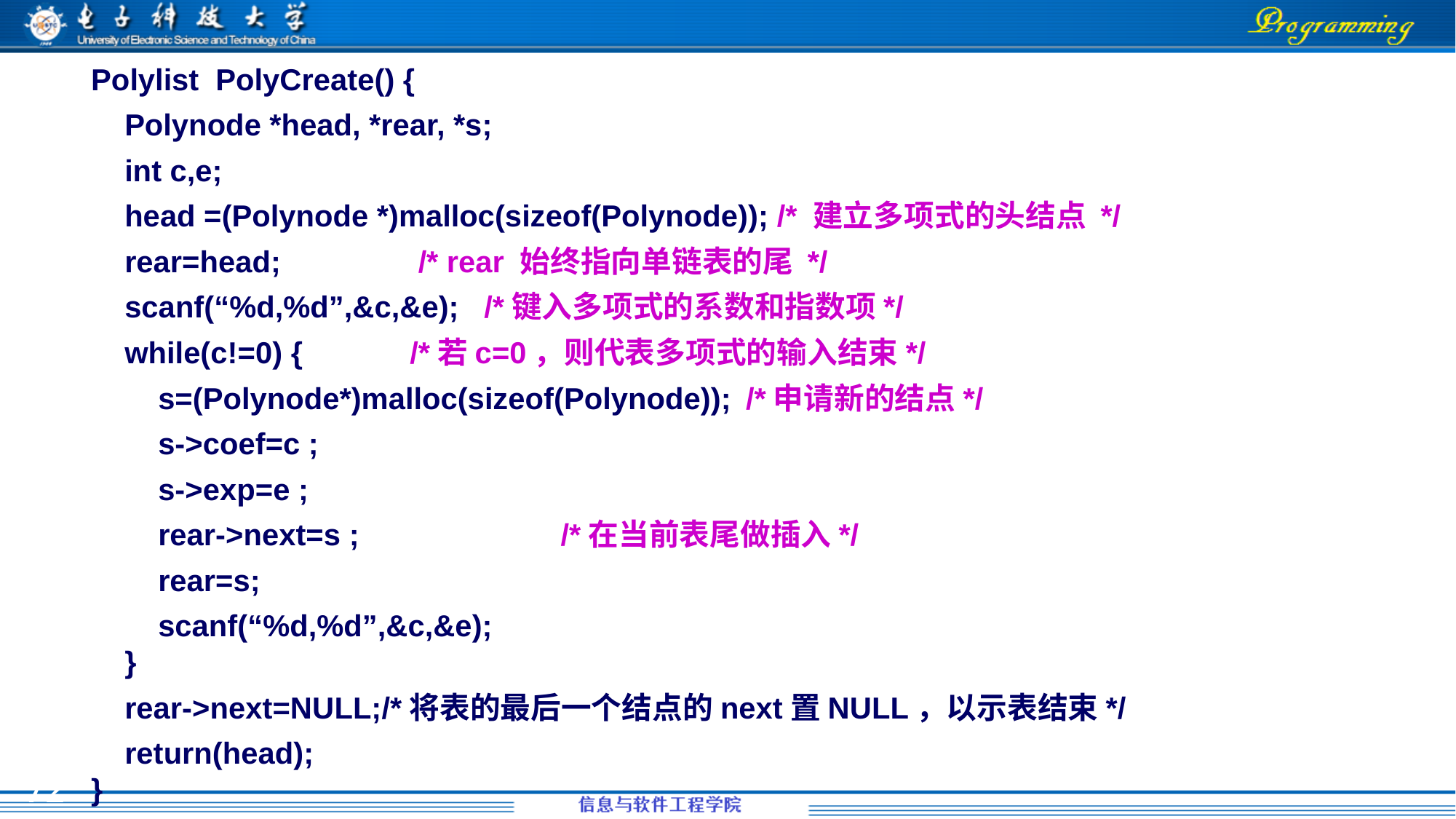

Polylist  PolyCreate() {
    Polynode *head, *rear, *s;
    int c,e;
    head =(Polynode *)malloc(sizeof(Polynode)); /* 建立多项式的头结点 */
    rear=head;   	             /* rear 始终指向单链表的尾 */
    scanf(“%d,%d”,&c,&e);   /*键入多项式的系数和指数项*/
    while(c!=0) {	            /*若c=0，则代表多项式的输入结束*/
        s=(Polynode*)malloc(sizeof(Polynode));	/*申请新的结点*/
        s->coef=c ;
        s->exp=e ;
        rear->next=s ;	                 /*在当前表尾做插入*/
        rear=s;
        scanf(“%d,%d”,&c,&e);
    }
    rear->next=NULL;/*将表的最后一个结点的next置NULL，以示表结束*/
    return(head);
}
72